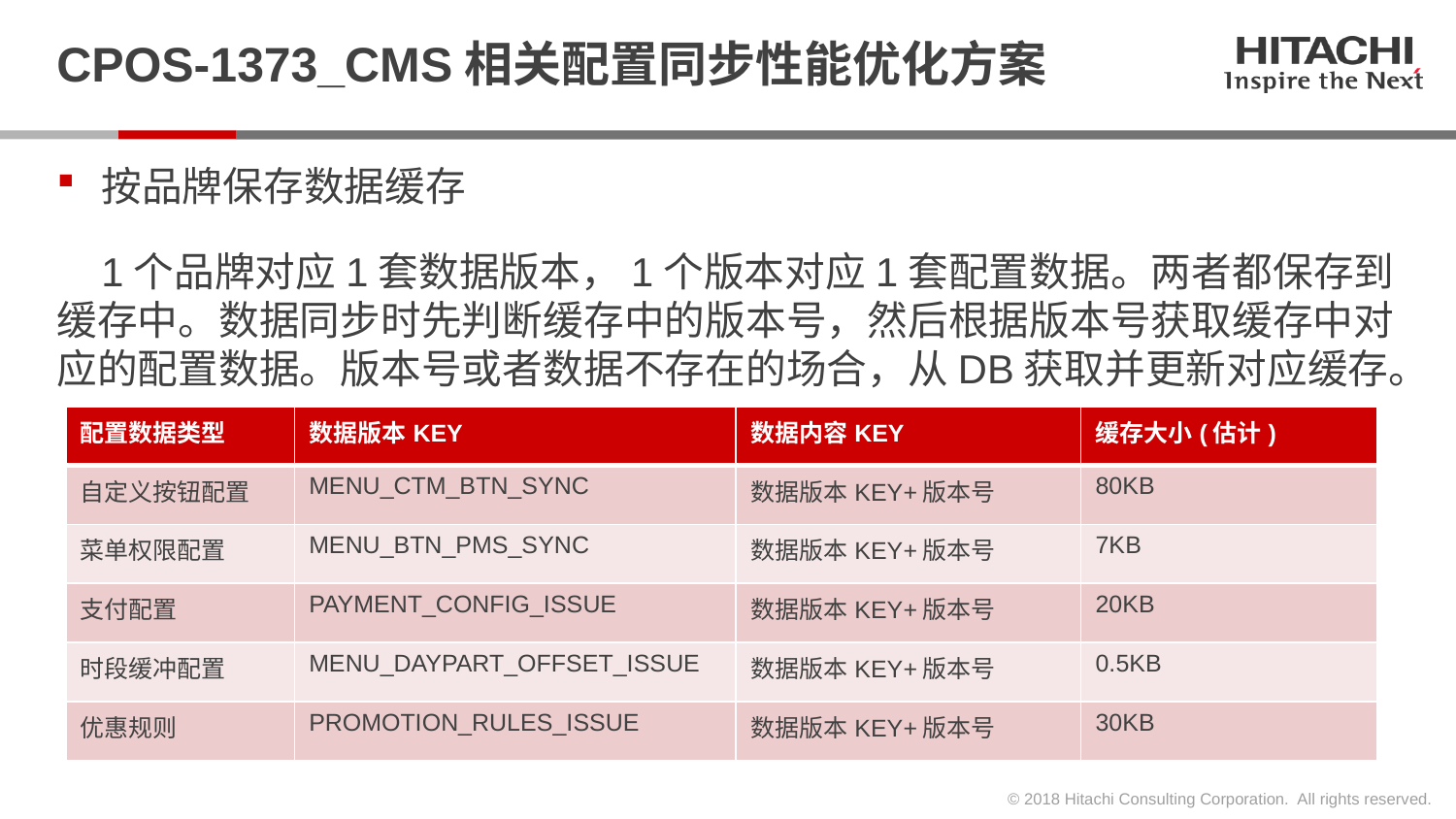

# CPOS-1373_CMS相关配置同步性能优化方案
按品牌保存数据缓存
    1个品牌对应1套数据版本，1个版本对应1套配置数据。两者都保存到缓存中。数据同步时先判断缓存中的版本号，然后根据版本号获取缓存中对应的配置数据。版本号或者数据不存在的场合，从DB获取并更新对应缓存。

| 配置数据类型 | 数据版本KEY | 数据内容KEY | 缓存大小(估计) |
| --- | --- | --- | --- |
| 自定义按钮配置 | MENU\_CTM\_BTN\_SYNC | 数据版本KEY+版本号 | 80KB |
| 菜单权限配置 | MENU\_BTN\_PMS\_SYNC | 数据版本KEY+版本号 | 7KB |
| 支付配置 | PAYMENT\_CONFIG\_ISSUE | 数据版本KEY+版本号 | 20KB |
| 时段缓冲配置 | MENU\_DAYPART\_OFFSET\_ISSUE | 数据版本KEY+版本号 | 0.5KB |
| 优惠规则 | PROMOTION\_RULES\_ISSUE | 数据版本KEY+版本号 | 30KB |